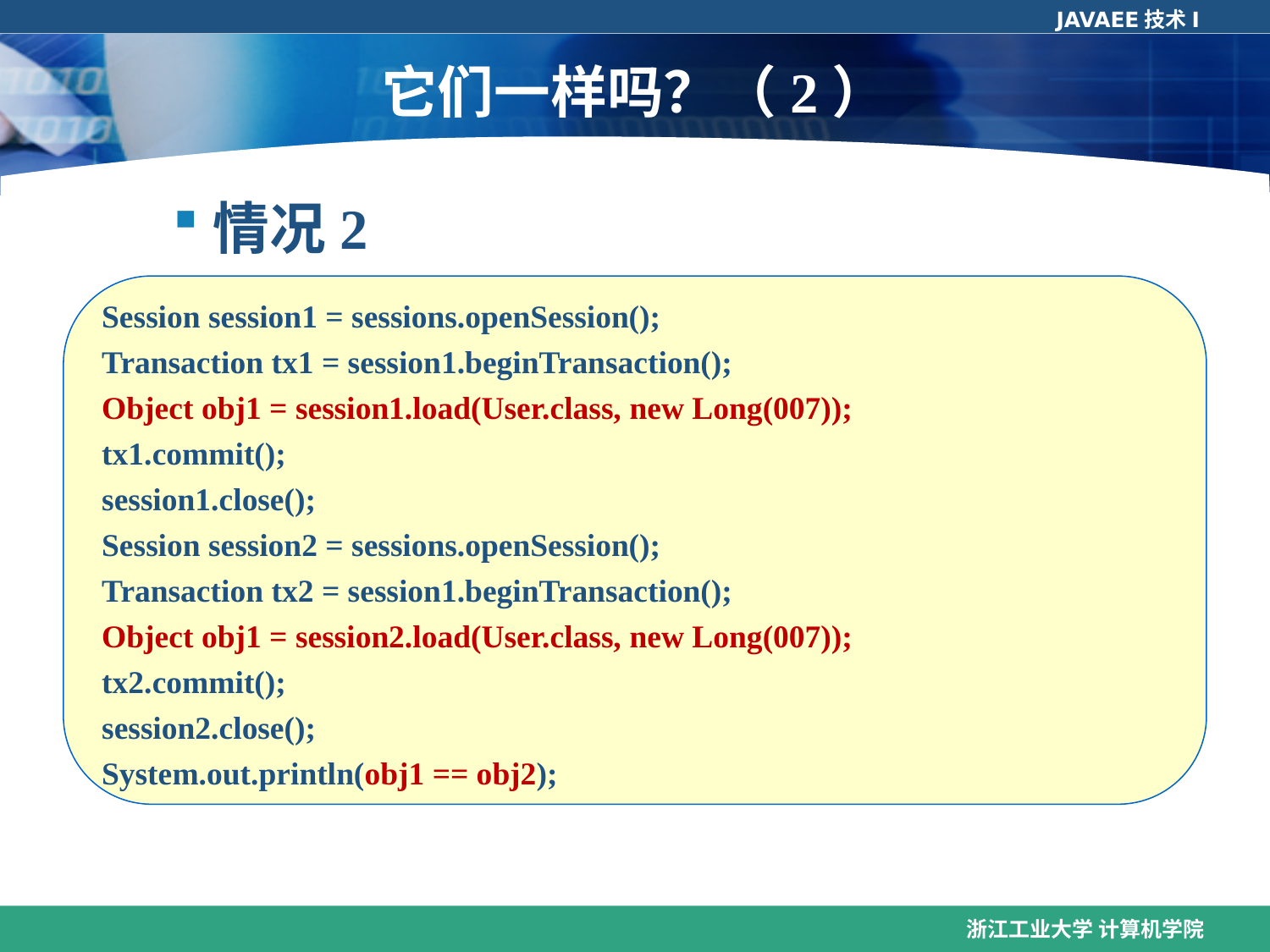

# 它们一样吗？（2）
情况2
Session session1 = sessions.openSession();
Transaction tx1 = session1.beginTransaction();
Object obj1 = session1.load(User.class, new Long(007));
tx1.commit();
session1.close();
Session session2 = sessions.openSession();
Transaction tx2 = session1.beginTransaction();
Object obj1 = session2.load(User.class, new Long(007));
tx2.commit();
session2.close();
System.out.println(obj1 == obj2);